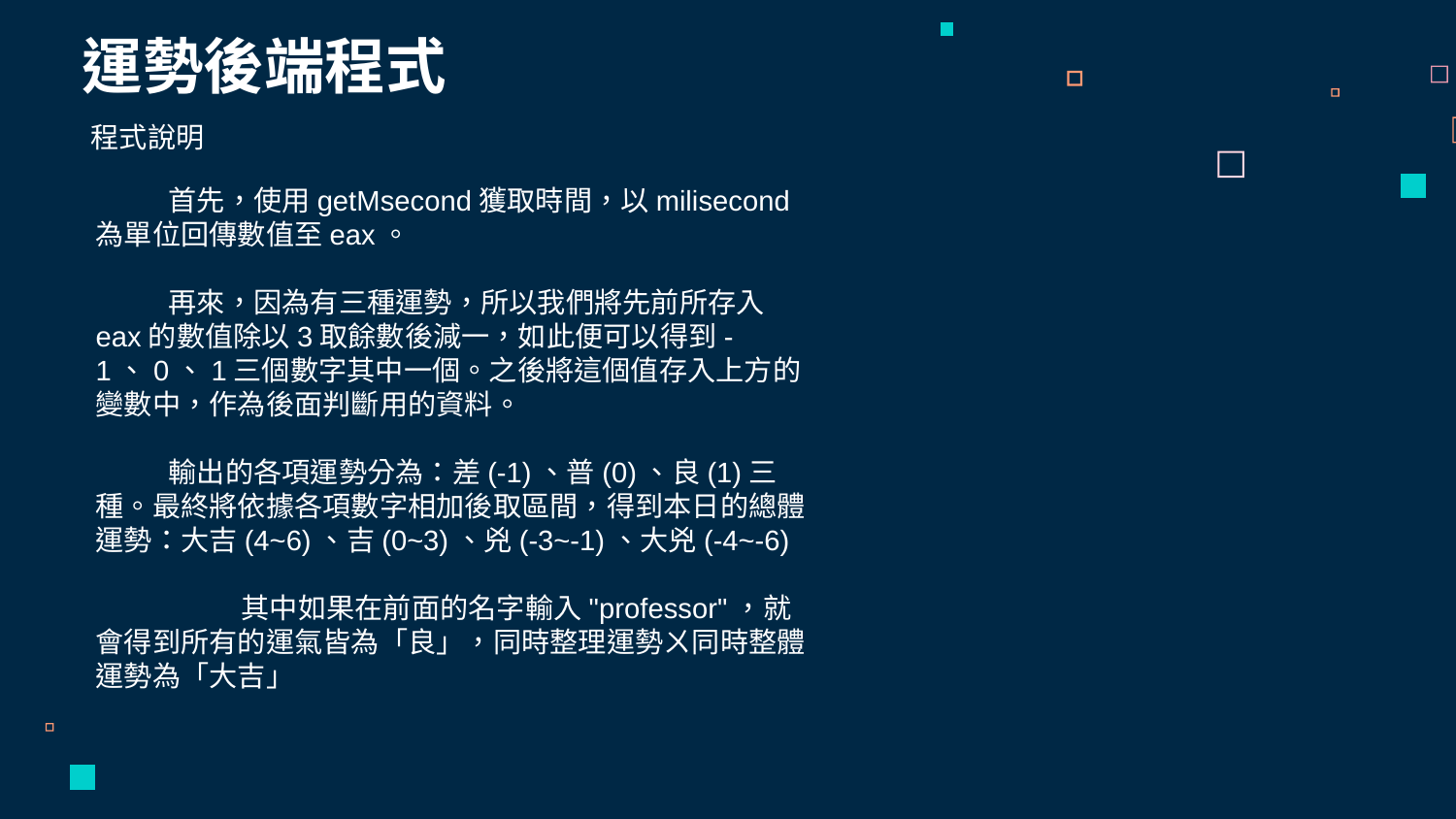

運勢後端程式
程式說明
首先，使用getMsecond獲取時間，以milisecond為單位回傳數值至eax。

再來，因為有三種運勢，所以我們將先前所存入eax的數值除以3取餘數後減一，如此便可以得到-1、0、1三個數字其中一個。之後將這個值存入上方的變數中，作為後面判斷用的資料。

輸出的各項運勢分為：差(-1)、普(0)、良(1)三種。最終將依據各項數字相加後取區間，得到本日的總體運勢：大吉(4~6)、吉(0~3)、兇(-3~-1)、大兇(-4~-6)

	其中如果在前面的名字輸入"professor"，就會得到所有的運氣皆為「良」，同時整理運勢ㄨ同時整體運勢為「大吉」